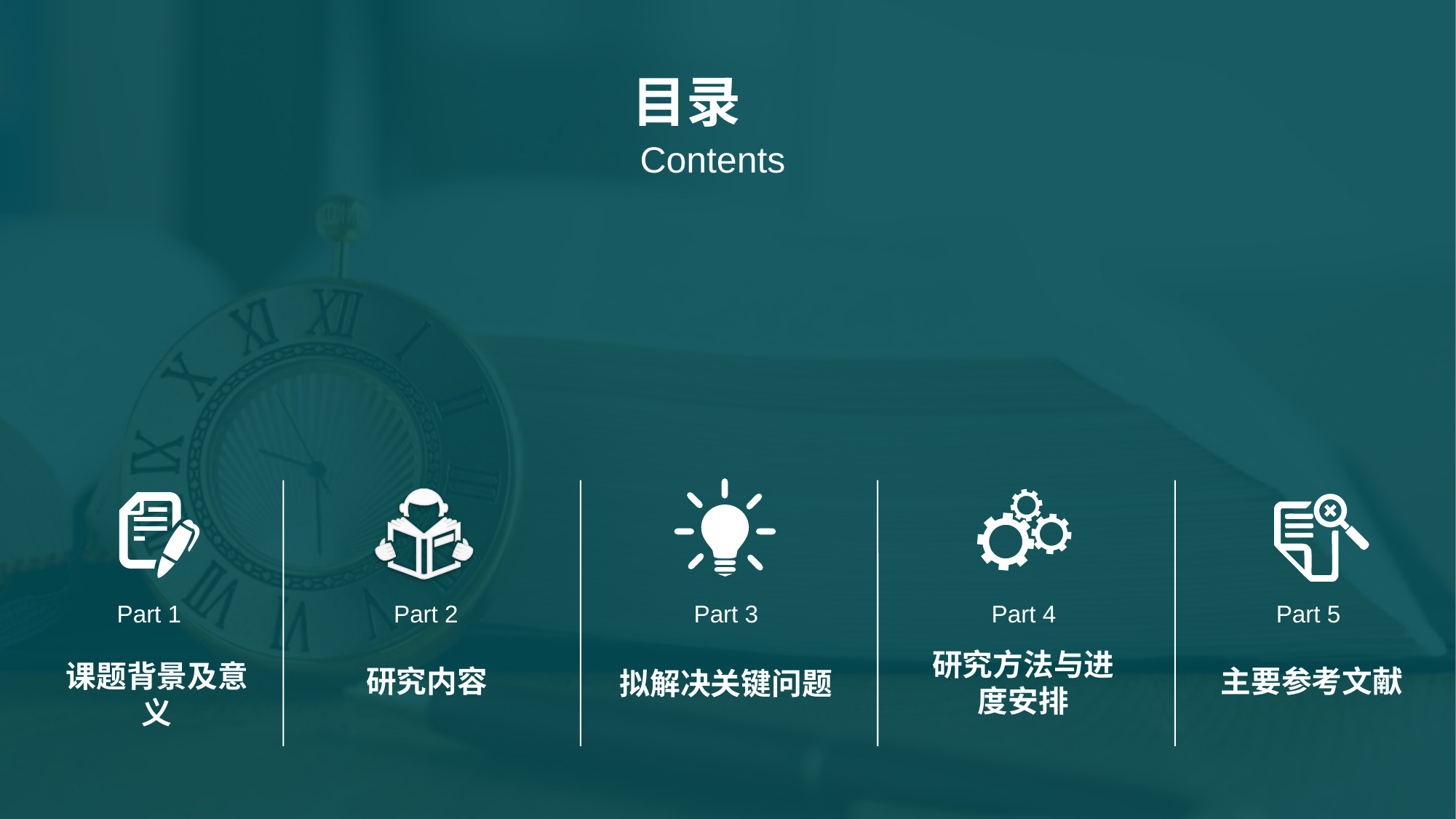

目录
Contents

Part 1
Part 2
Part 3
Part 4
Part 5
研究方法与进度安排
课题背景及意义
研究内容
主要参考文献
拟解决关键问题